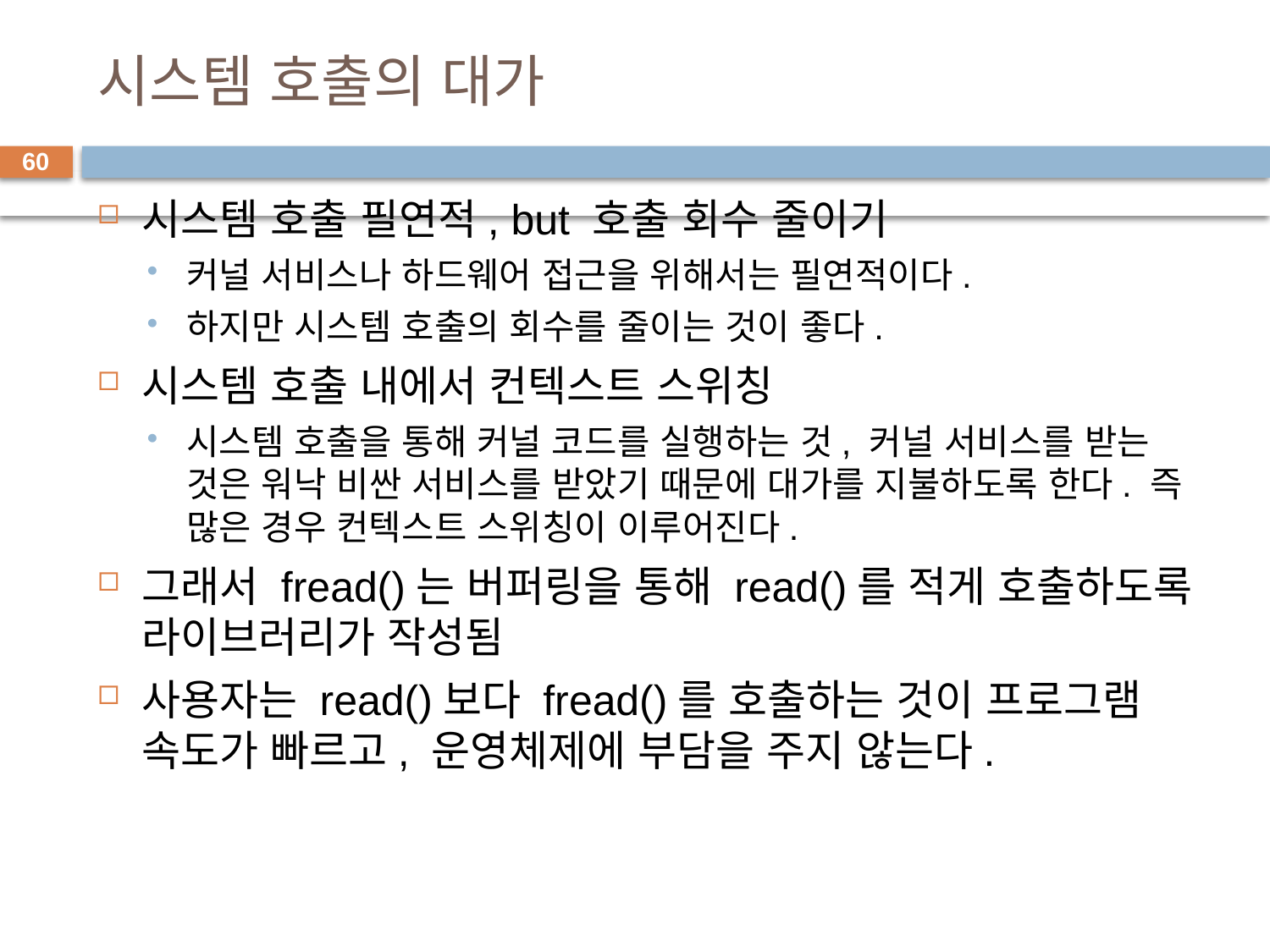

# 시스템 호출의 대가
60
시스템 호출 필연적, but 호출 회수 줄이기
커널 서비스나 하드웨어 접근을 위해서는 필연적이다.
하지만 시스템 호출의 회수를 줄이는 것이 좋다.
시스템 호출 내에서 컨텍스트 스위칭
시스템 호출을 통해 커널 코드를 실행하는 것, 커널 서비스를 받는 것은 워낙 비싼 서비스를 받았기 때문에 대가를 지불하도록 한다. 즉 많은 경우 컨텍스트 스위칭이 이루어진다.
그래서 fread()는 버퍼링을 통해 read()를 적게 호출하도록 라이브러리가 작성됨
사용자는 read()보다 fread()를 호출하는 것이 프로그램 속도가 빠르고, 운영체제에 부담을 주지 않는다.